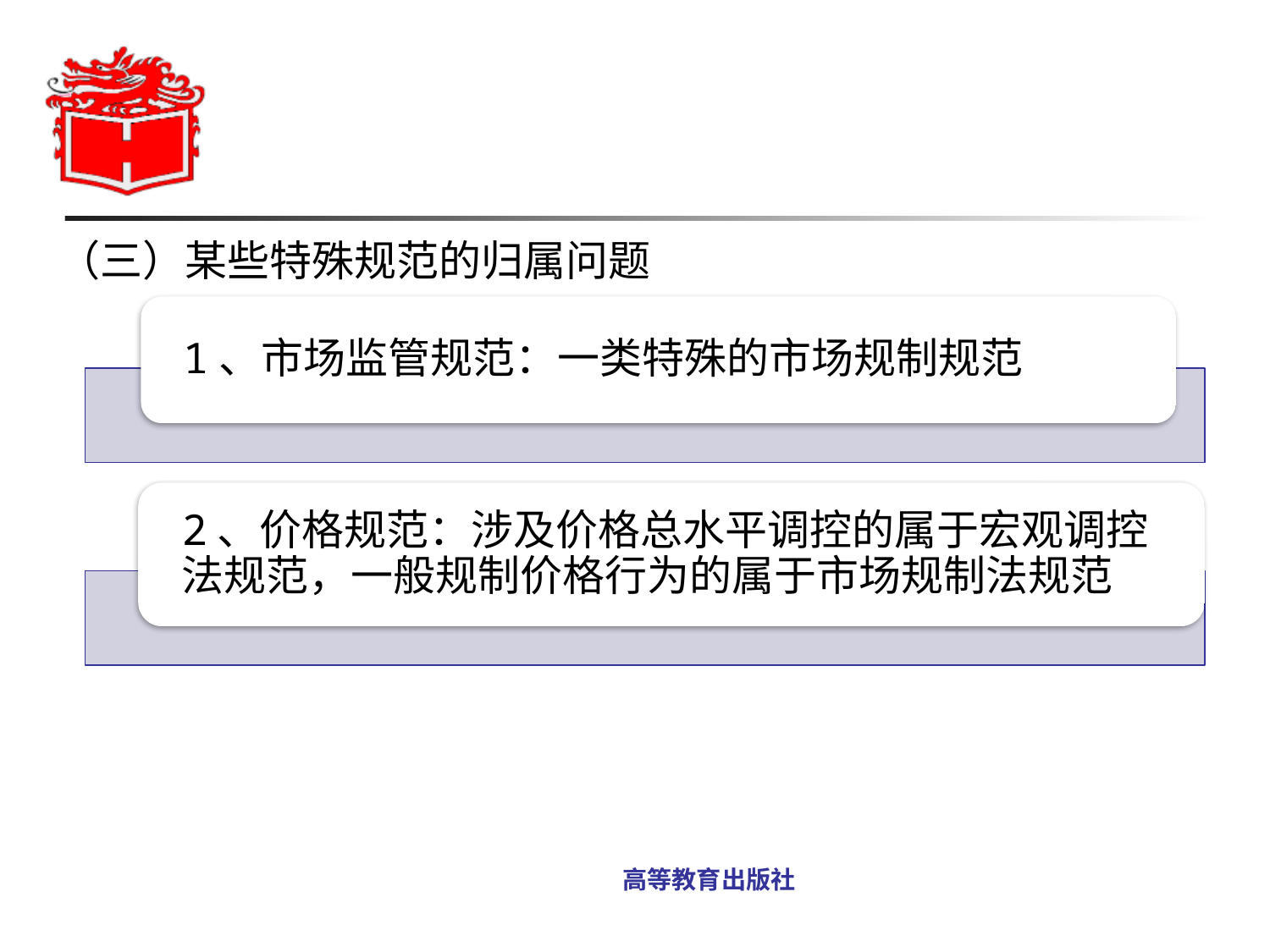

（三）某些特殊规范的归属问题

1、市场监管规范：一类特殊的市场规制规范
2、价格规范：涉及价格总水平调控的属于宏观调控法规范，一般规制价格行为的属于市场规制法规范

高等教育出版社